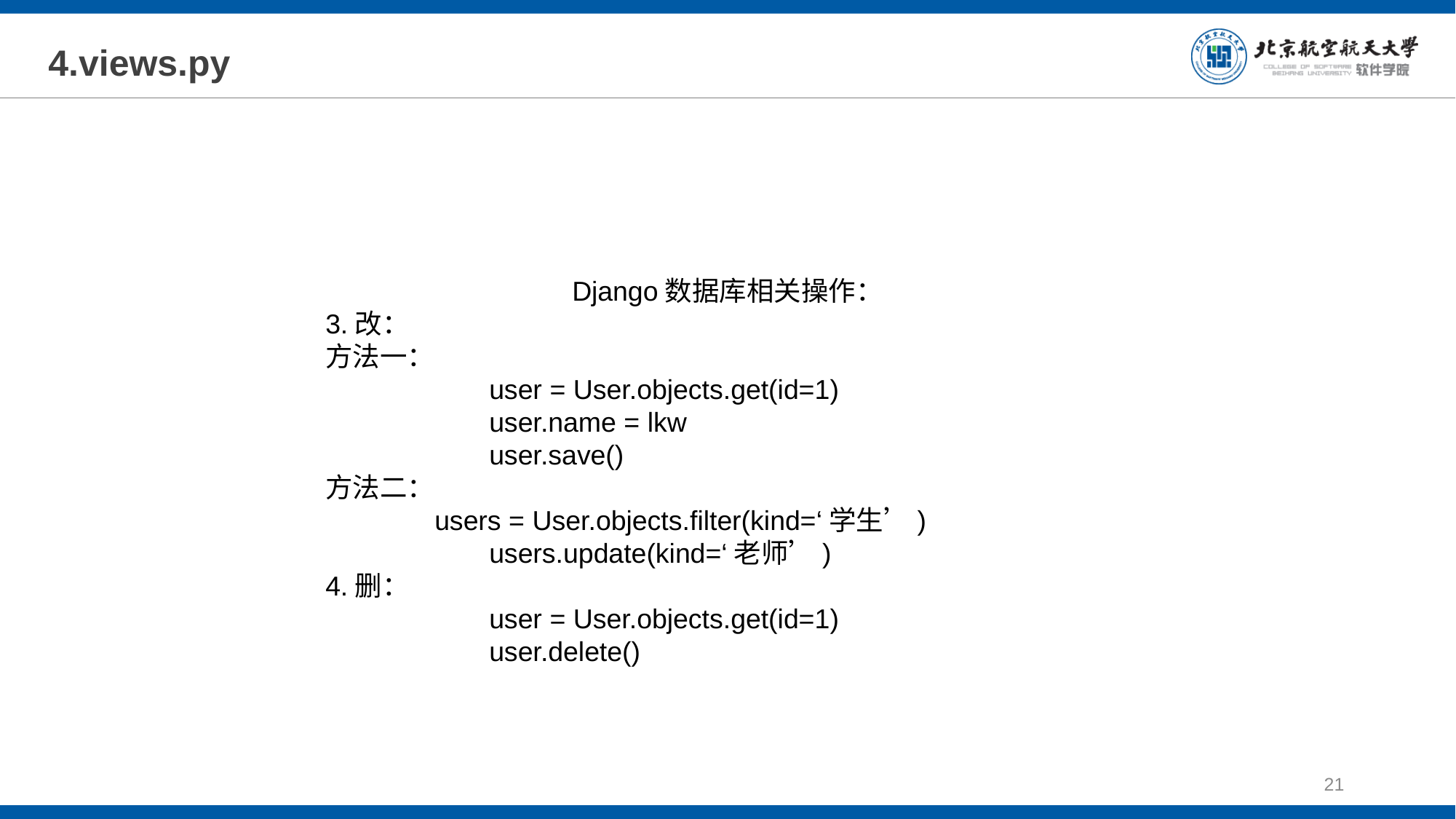

# 4.views.py
Django数据库相关操作：
3.改：
方法一：
	user = User.objects.get(id=1)
	user.name = lkw
	user.save()
方法二：
	users = User.objects.filter(kind=‘学生’)
	users.update(kind=‘老师’)
4.删：
	user = User.objects.get(id=1)
	user.delete()

21